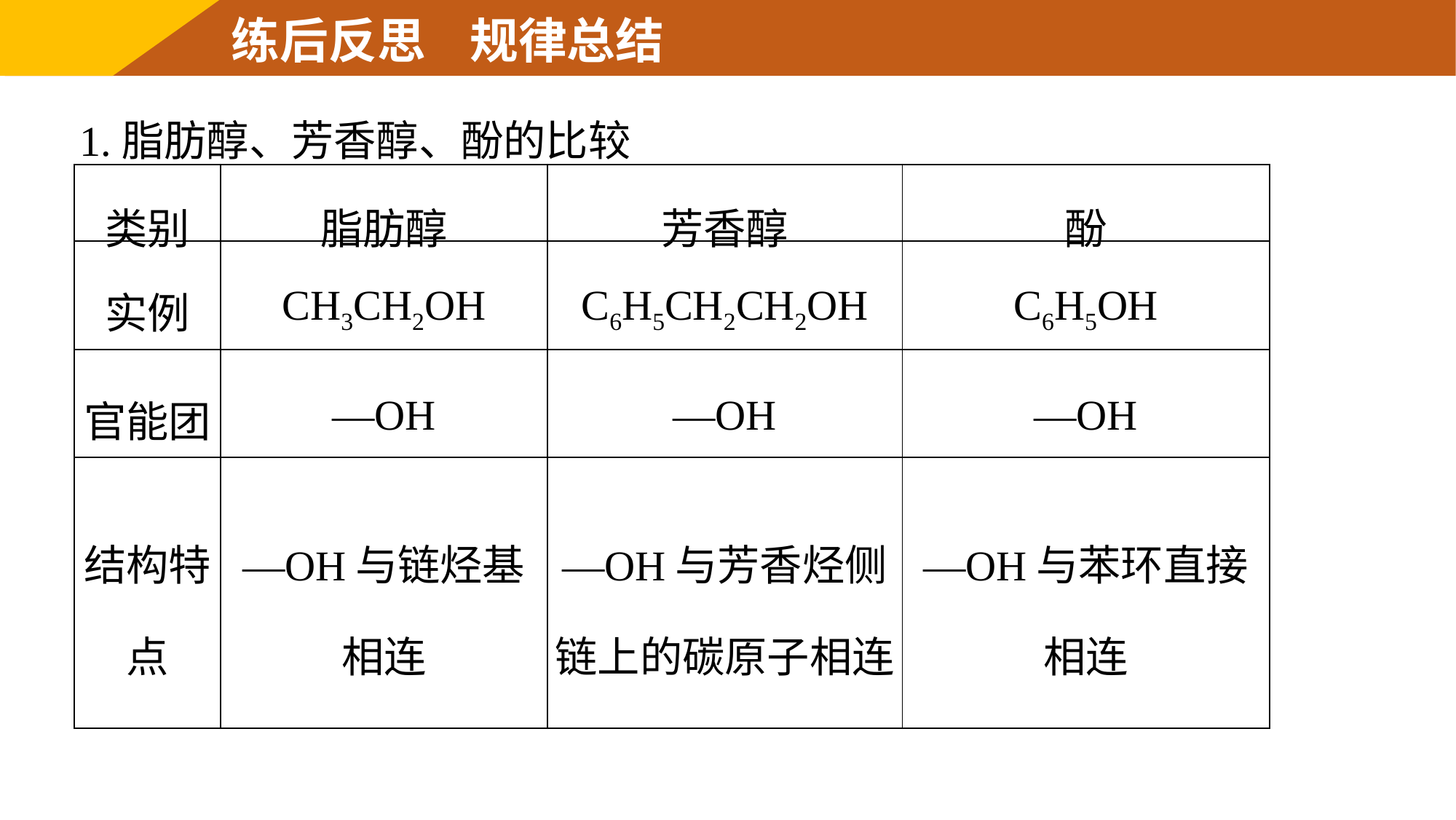

练后反思    规律总结
1.脂肪醇、芳香醇、酚的比较
| 类别 | 脂肪醇 | 芳香醇 | 酚 |
| --- | --- | --- | --- |
| 实例 | CH3CH2OH | C6H5CH2CH2OH | C6H5OH |
| 官能团 | —OH | —OH | —OH |
| 结构特点 | —OH与链烃基相连 | —OH与芳香烃侧链上的碳原子相连 | —OH与苯环直接相连 |